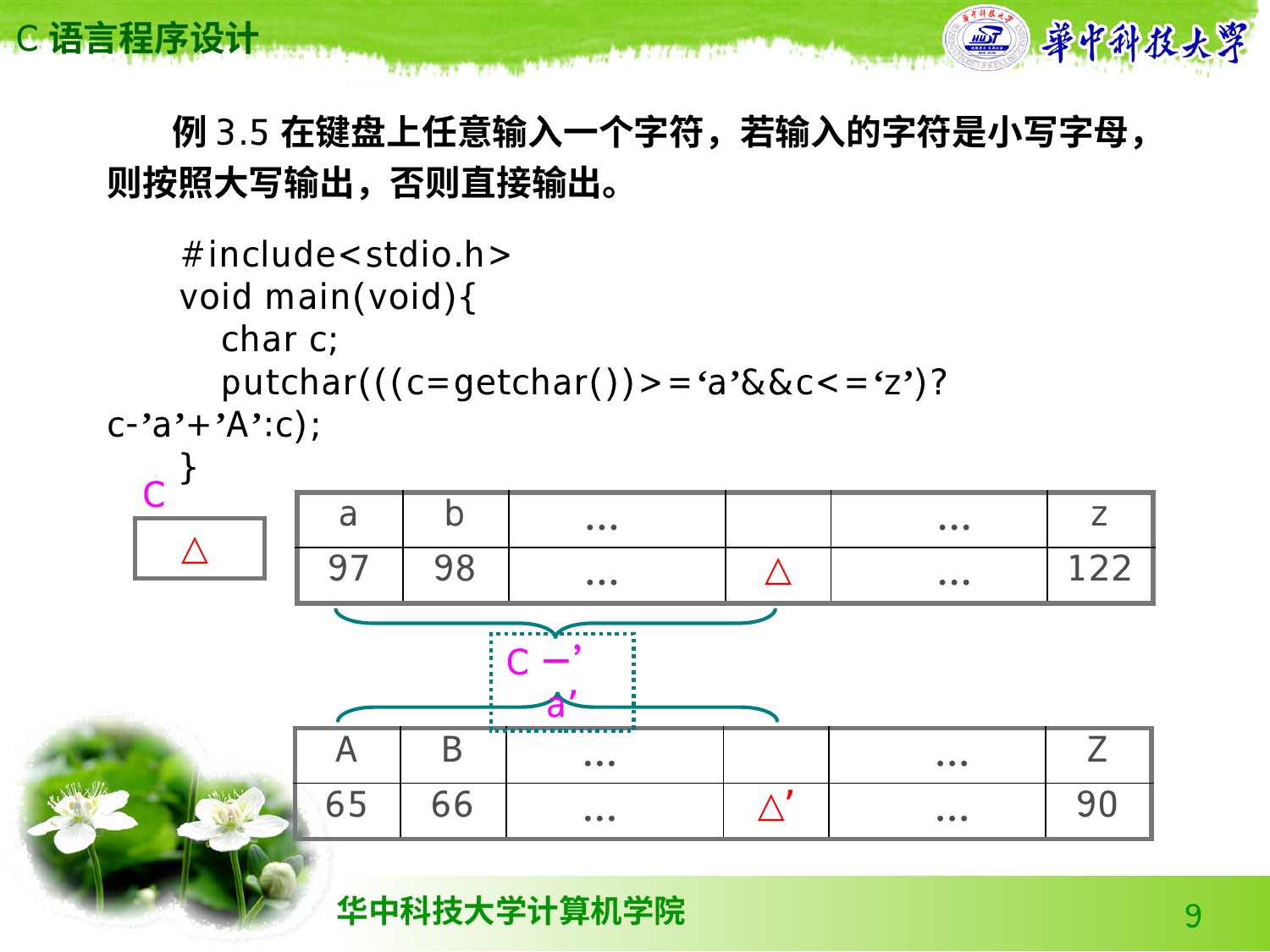

例3.5在键盘上任意输入一个字符，若输入的字符是小写字母，则按照大写输出，否则直接输出。

       #include<stdio.h>
       void main(void){
           char c;
           putchar(((c=getchar())>=‘a’&&c<=‘z’)?c-’a’+’A’:c);
       }

C

| a | b | … |  |  |  | … | z |
| --- | --- | --- | --- | --- | --- | --- | --- |
| 97 | 98 | … |  | △ |  | … | 122 |

△
C－’a’
| A | B | … |  |  |  | … | Z |
| --- | --- | --- | --- | --- | --- | --- | --- |
| 65 | 66 | … |  | △’ |  | … | 90 |
9